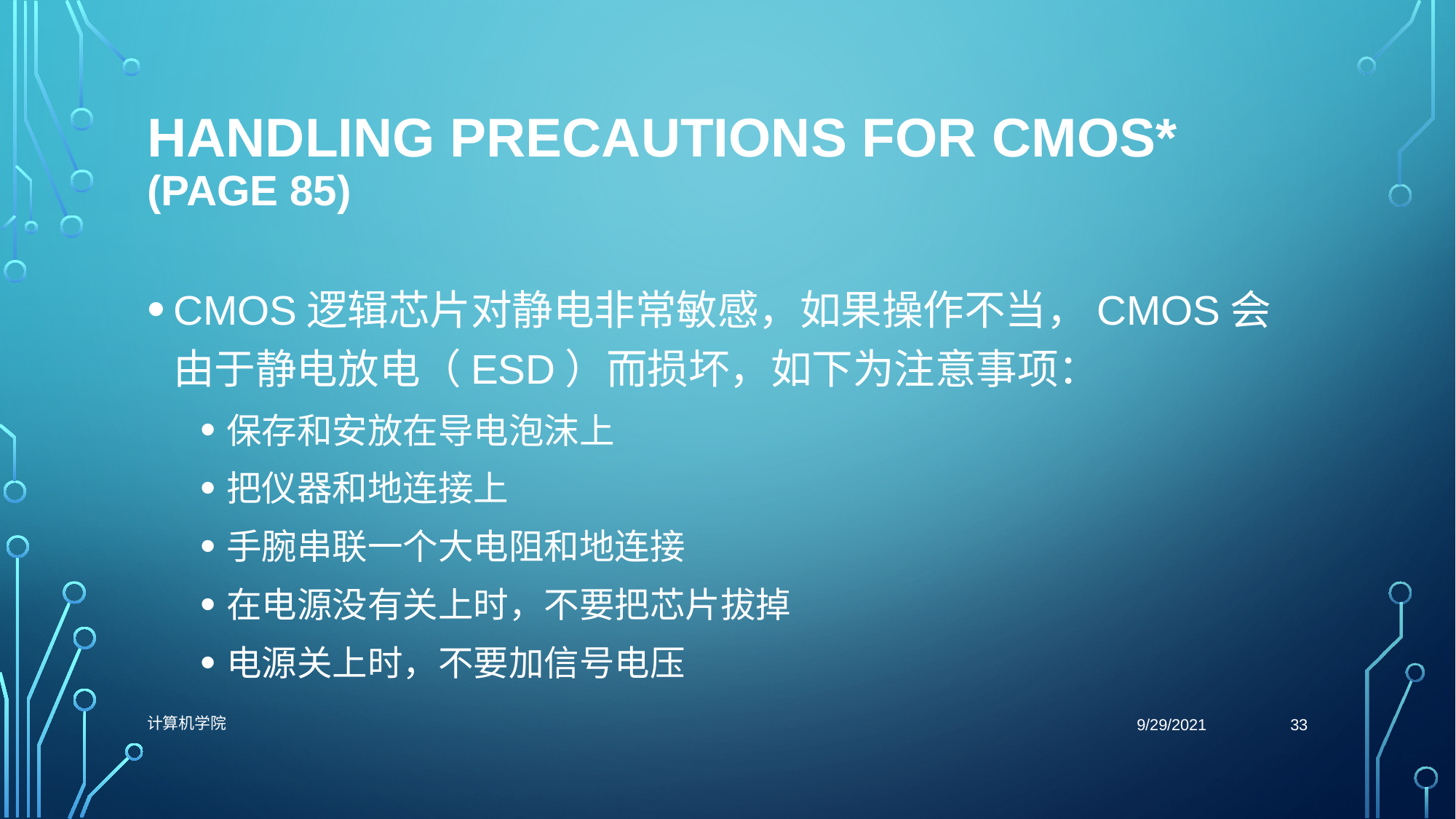

# Handling Precautions for CMOS* (Page 85)
CMOS逻辑芯片对静电非常敏感，如果操作不当，CMOS会由于静电放电（ESD）而损坏，如下为注意事项：
保存和安放在导电泡沫上
把仪器和地连接上
手腕串联一个大电阻和地连接
在电源没有关上时，不要把芯片拔掉
电源关上时，不要加信号电压

33
计算机学院
9/29/2021